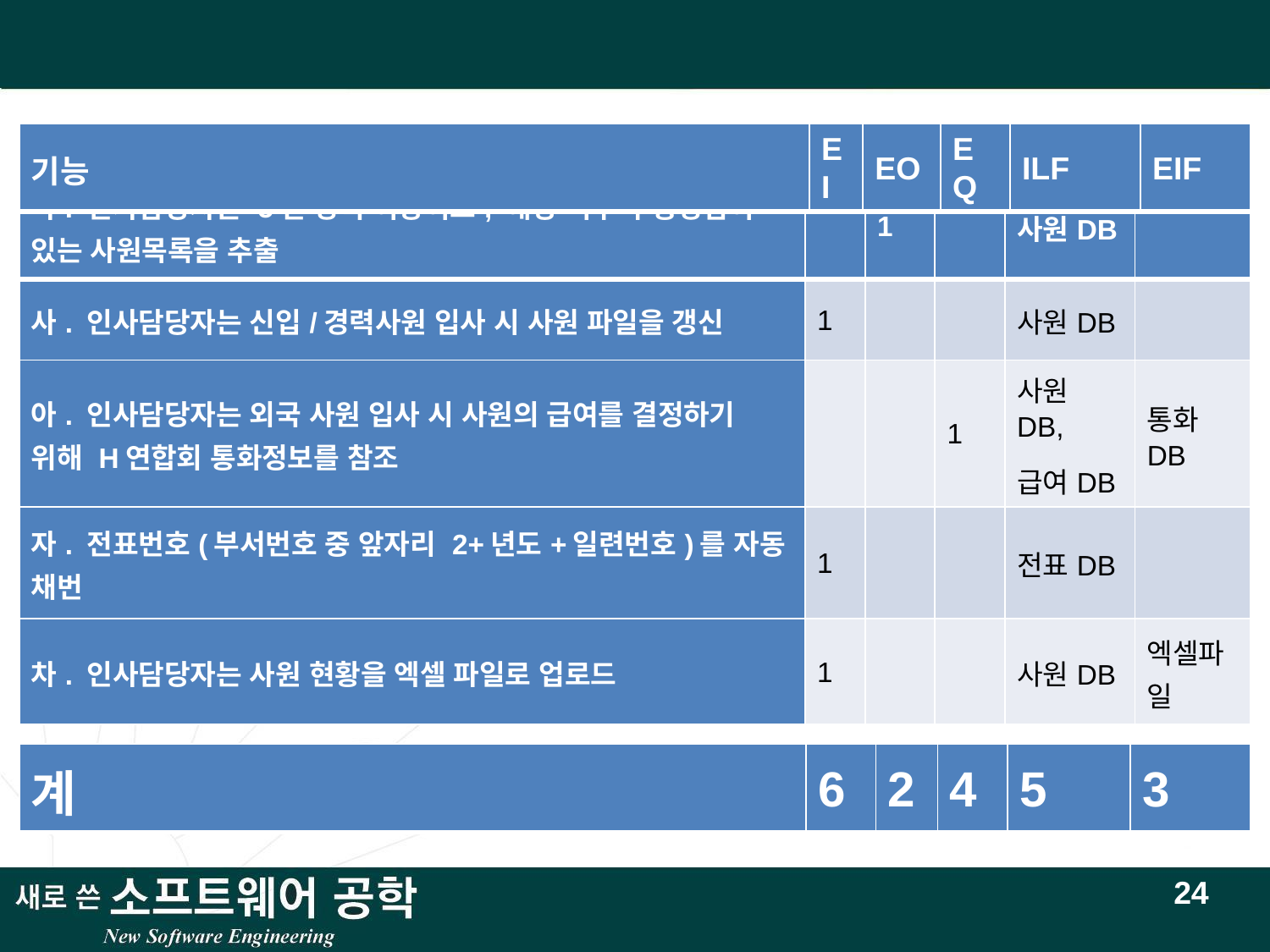

#
| 기능 | EI | EO | EQ | ILF | EIF |
| --- | --- | --- | --- | --- | --- |
| 바. 인사담당자는 5년 경력 이상이고, 해당 직무 수행경험이 있는 사원목록을 추출 |  | 1 |  | 사원DB |  |
| --- | --- | --- | --- | --- | --- |
| 사. 인사담당자는 신입/경력사원 입사 시 사원 파일을 갱신 | 1 |  |  | 사원DB |  |
| 아. 인사담당자는 외국 사원 입사 시 사원의 급여를 결정하기 위해 H연합회 통화정보를 참조 |  |  | 1 | 사원DB, 급여DB | 통화DB |
| 자. 전표번호(부서번호 중 앞자리 2+년도+일련번호)를 자동 채번 | 1 |  |  | 전표DB |  |
| 차. 인사담당자는 사원 현황을 엑셀 파일로 업로드 | 1 |  |  | 사원DB | 엑셀파일 |
| 계 | 6 | 2 | 4 | 5 | 3 |
| --- | --- | --- | --- | --- | --- |
24